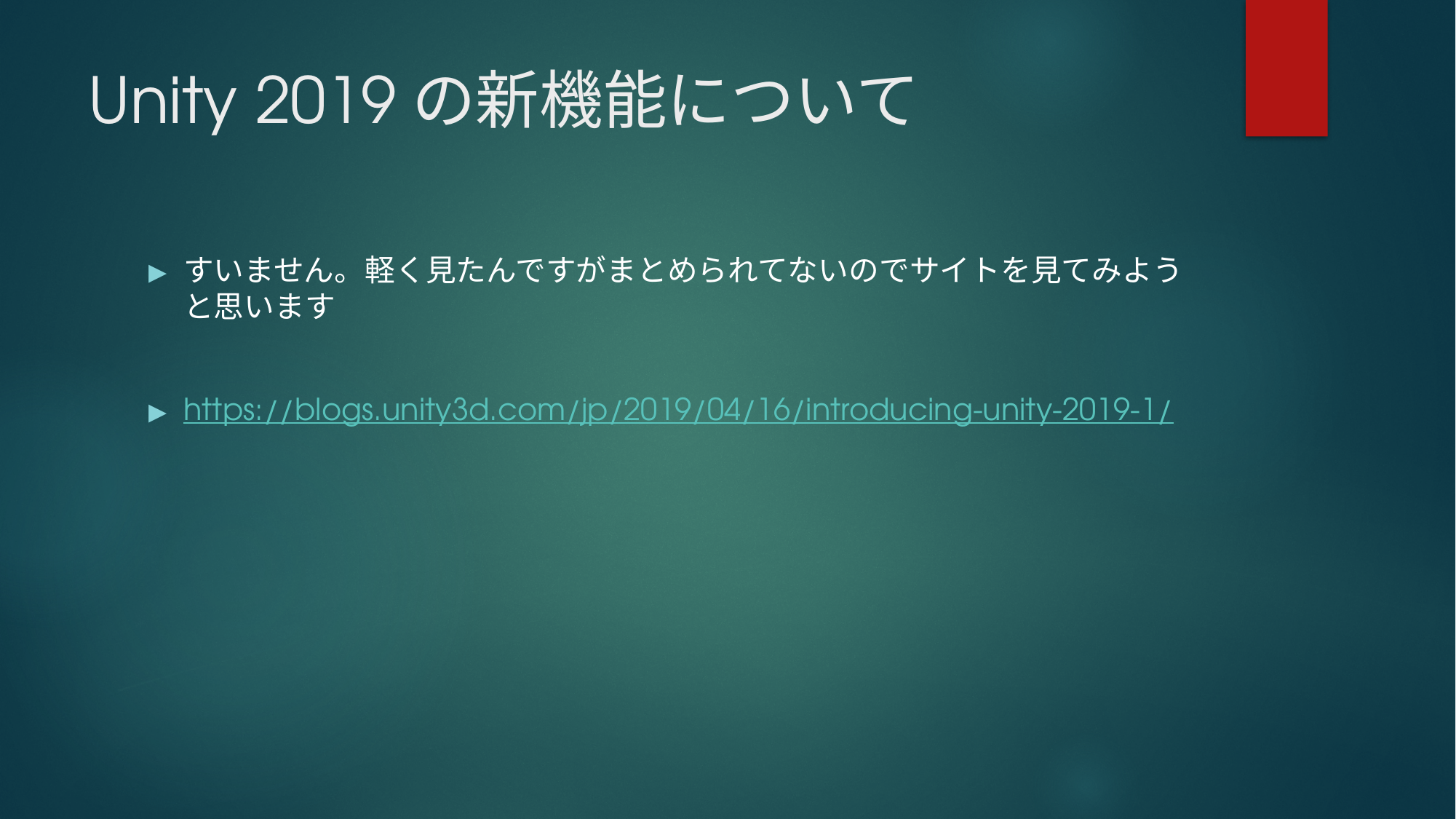

# Unity 2019の新機能について
すいません。軽く見たんですがまとめられてないのでサイトを見てみようと思います

https://blogs.unity3d.com/jp/2019/04/16/introducing-unity-2019-1/